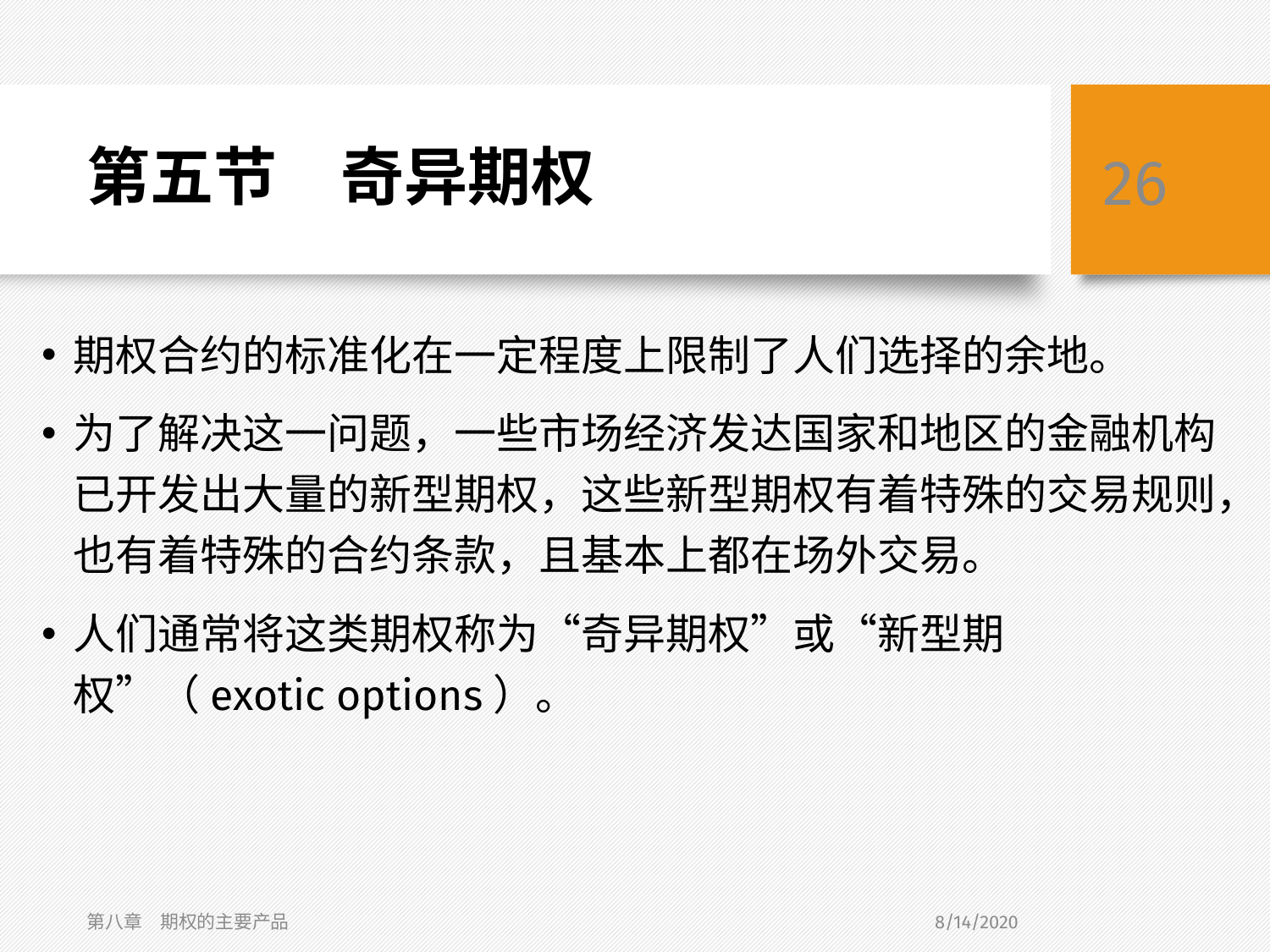

# 第五节　奇异期权
26
期权合约的标准化在一定程度上限制了人们选择的余地。
为了解决这一问题，一些市场经济发达国家和地区的金融机构已开发出大量的新型期权，这些新型期权有着特殊的交易规则，也有着特殊的合约条款，且基本上都在场外交易。
人们通常将这类期权称为“奇异期权”或“新型期权”（exotic options）。

8/14/2020
第八章　期权的主要产品